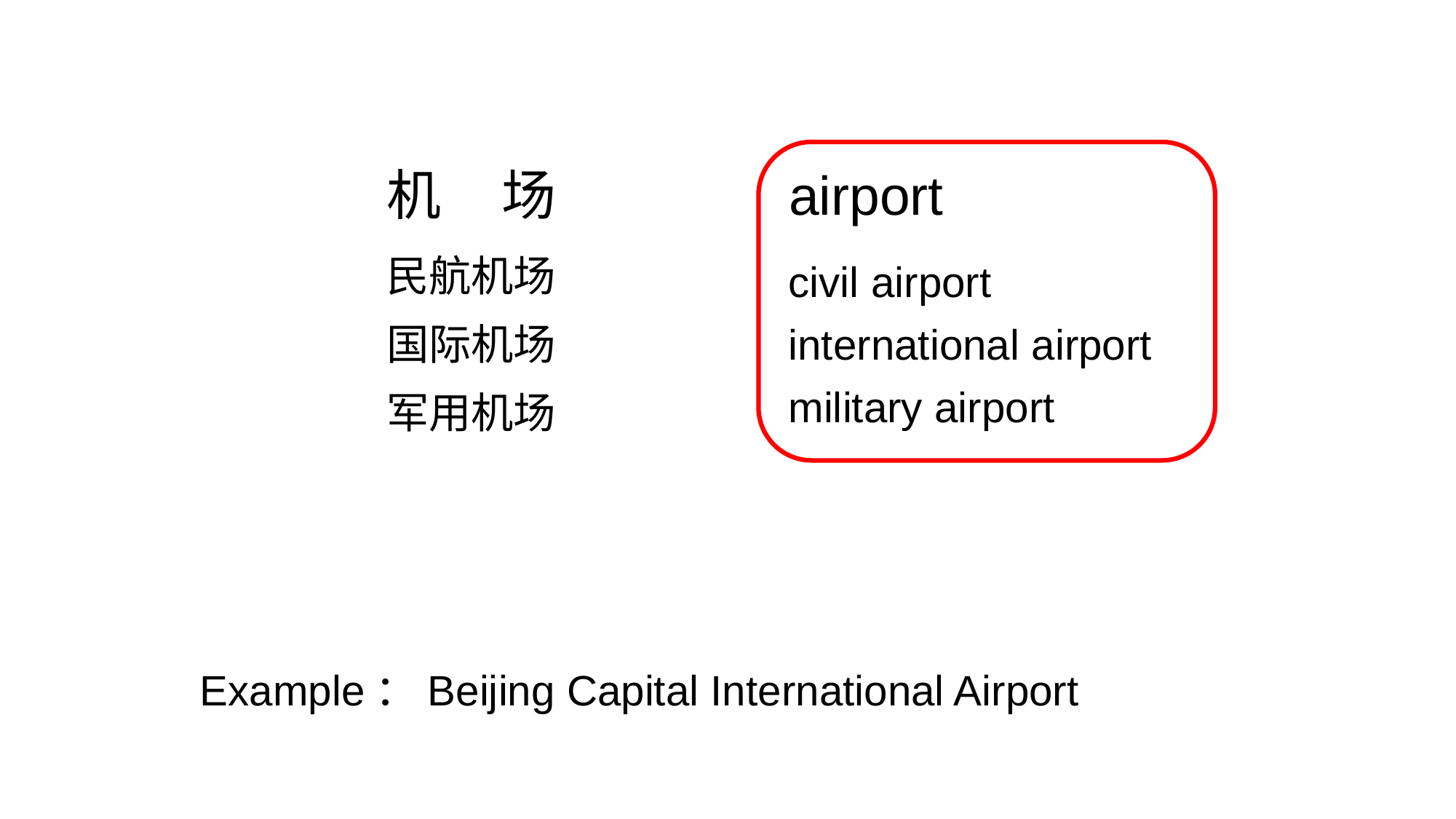

机     场                  airport
民航机场
civil airport
国际机场
international airport
military airport
军用机场
Example：Beijing Capital International Airport